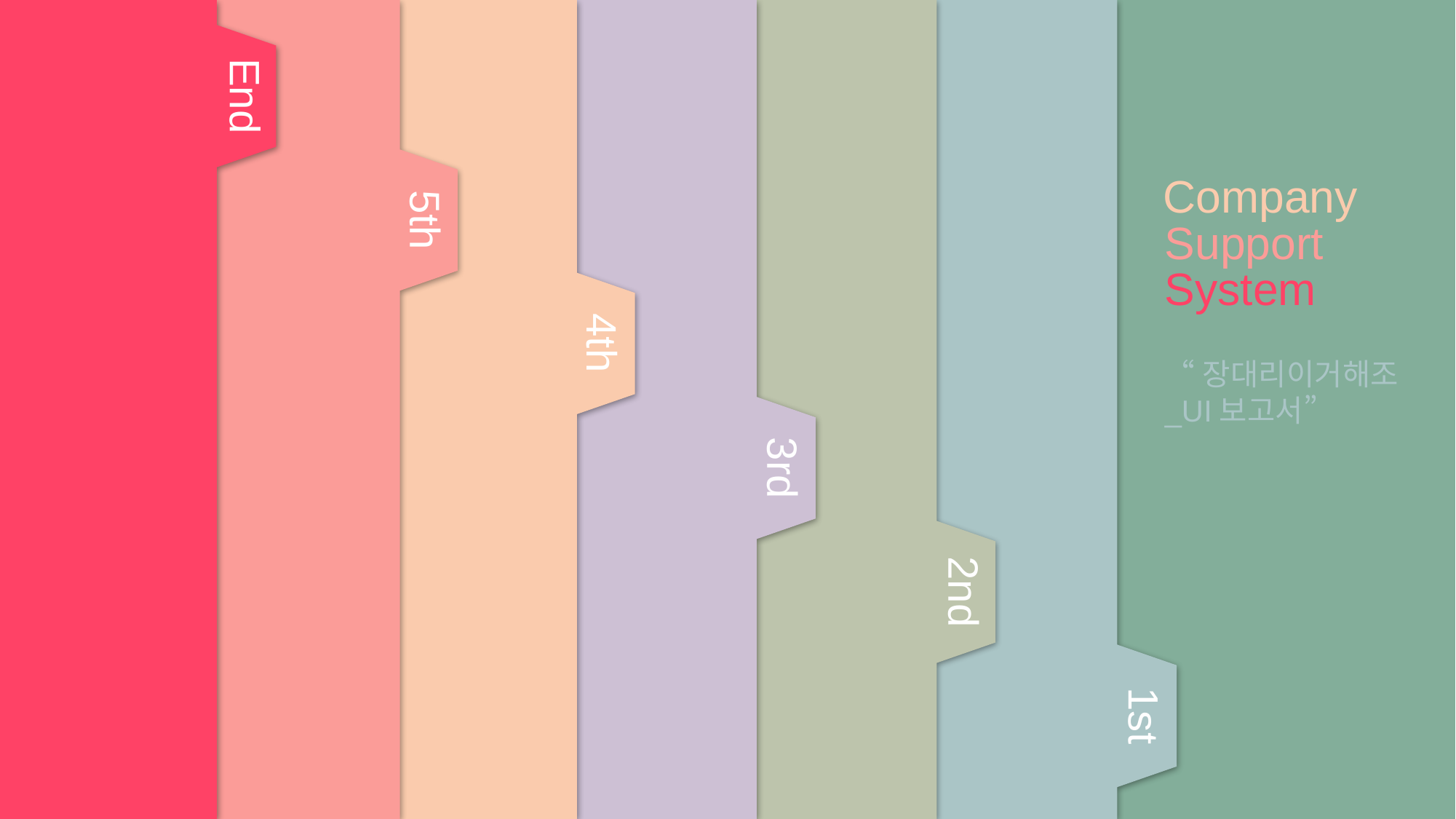

5th

End

1st

2nd

3rd

4th
Company
Support
System
“장대리이거해조
_UI보고서”